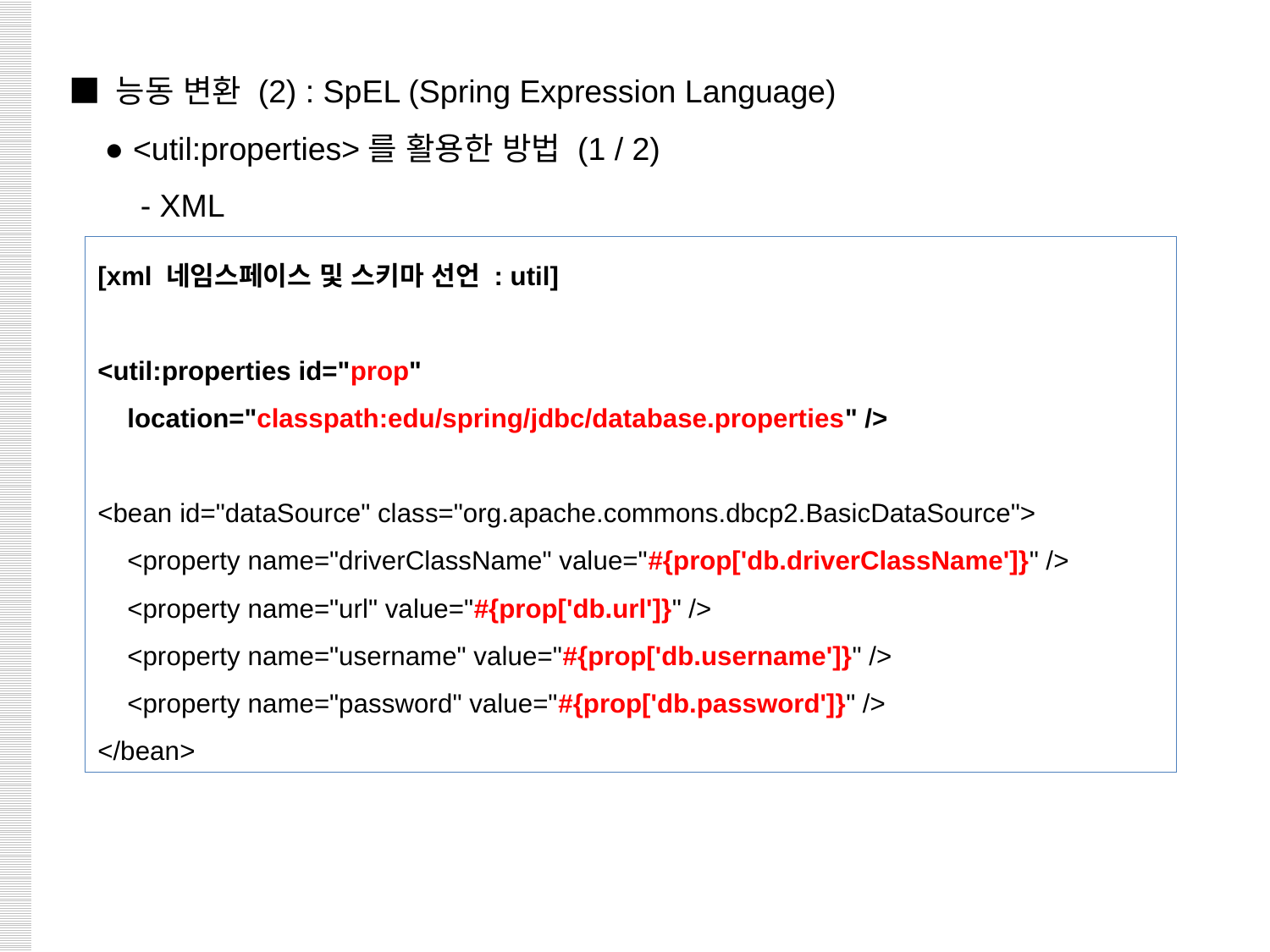

■ 능동 변환 (2) : SpEL (Spring Expression Language)
    ● <util:properties>를 활용한 방법 (1 / 2)
        - XML
[xml 네임스페이스 및 스키마 선언 : util]

<util:properties id="prop"
    location="classpath:edu/spring/jdbc/database.properties" />

<bean id="dataSource" class="org.apache.commons.dbcp2.BasicDataSource">
    <property name="driverClassName" value="#{prop['db.driverClassName']}" />
    <property name="url" value="#{prop['db.url']}" />
    <property name="username" value="#{prop['db.username']}" />
    <property name="password" value="#{prop['db.password']}" />
</bean>